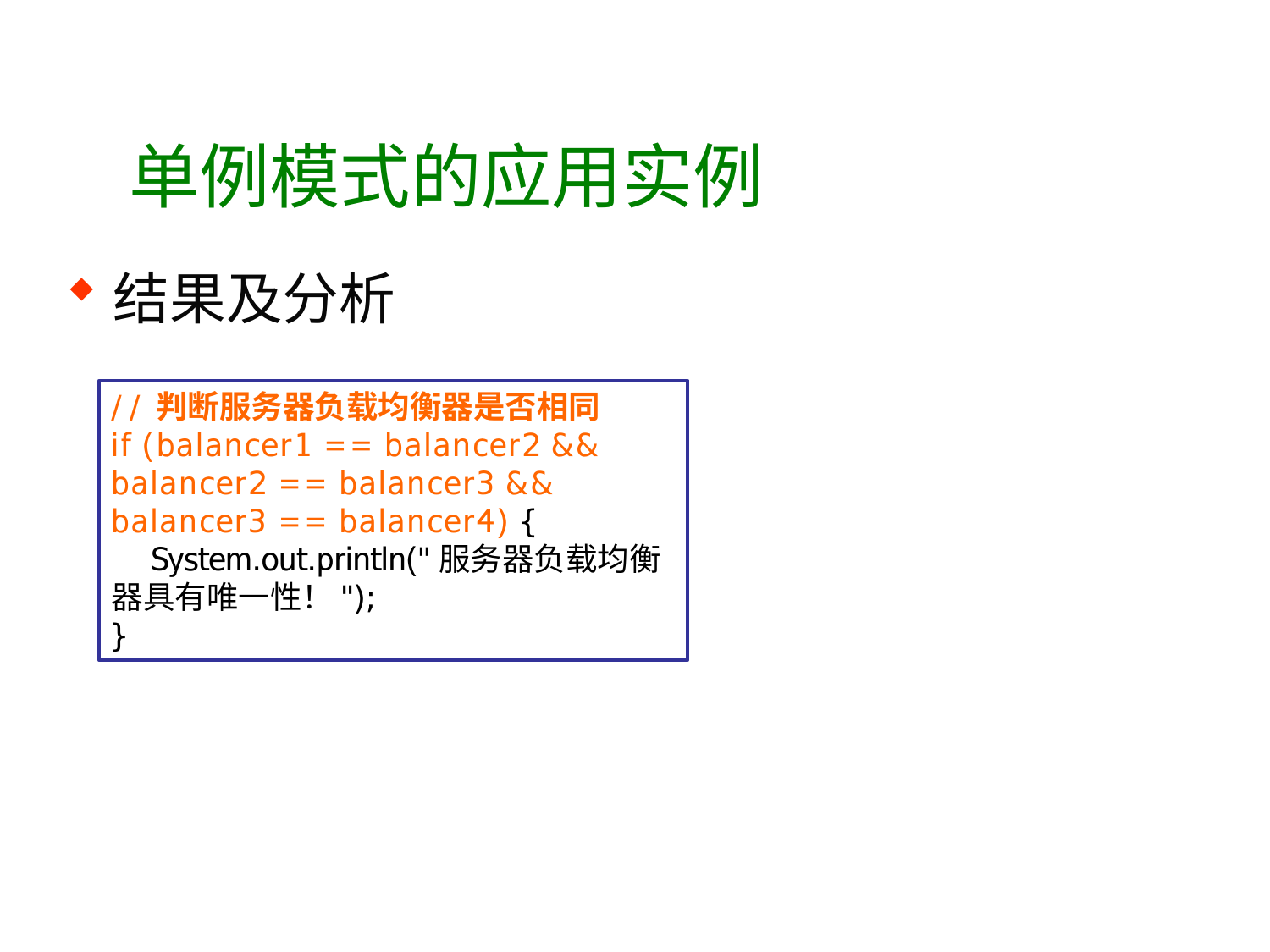

# 单例模式的应用实例
结果及分析

//判断服务器负载均衡器是否相同
if (balancer1 == balancer2 && balancer2 == balancer3 && balancer3 == balancer4) {
    System.out.println("服务器负载均衡器具有唯一性！");
}